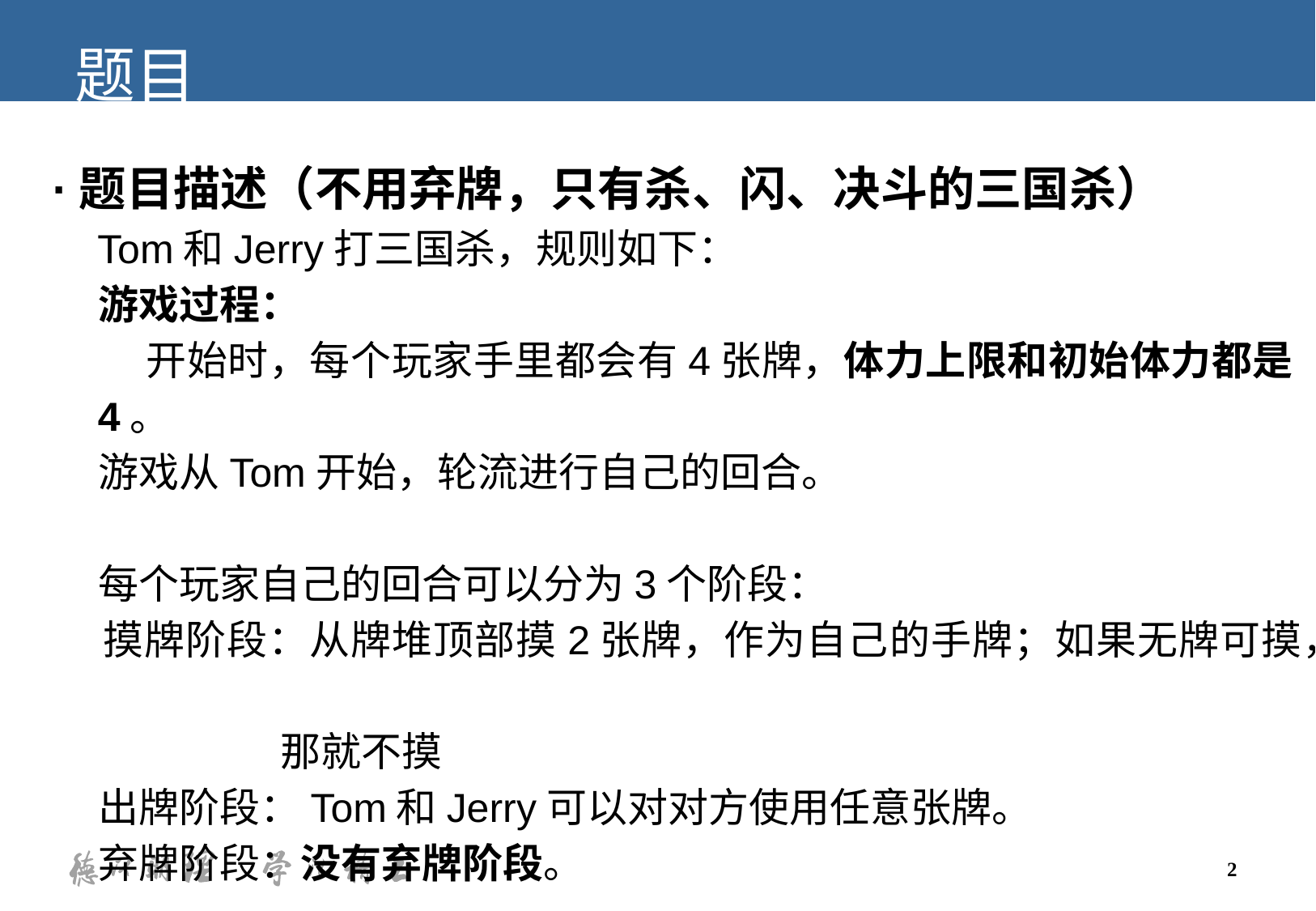

题目
·题目描述（不用弃牌，只有杀、闪、决斗的三国杀）
    Tom和Jerry打三国杀，规则如下：
    游戏过程：
	    开始时，每个玩家手里都会有4张牌，体力上限和初始体力都是4。
    游戏从Tom开始，轮流进行自己的回合。

    每个玩家自己的回合可以分为3个阶段：
    摸牌阶段：从牌堆顶部摸2张牌，作为自己的手牌；如果无牌可摸，
                        那就不摸
    出牌阶段：Tom和Jerry可以对对方使用任意张牌。
    弃牌阶段：没有弃牌阶段。
2